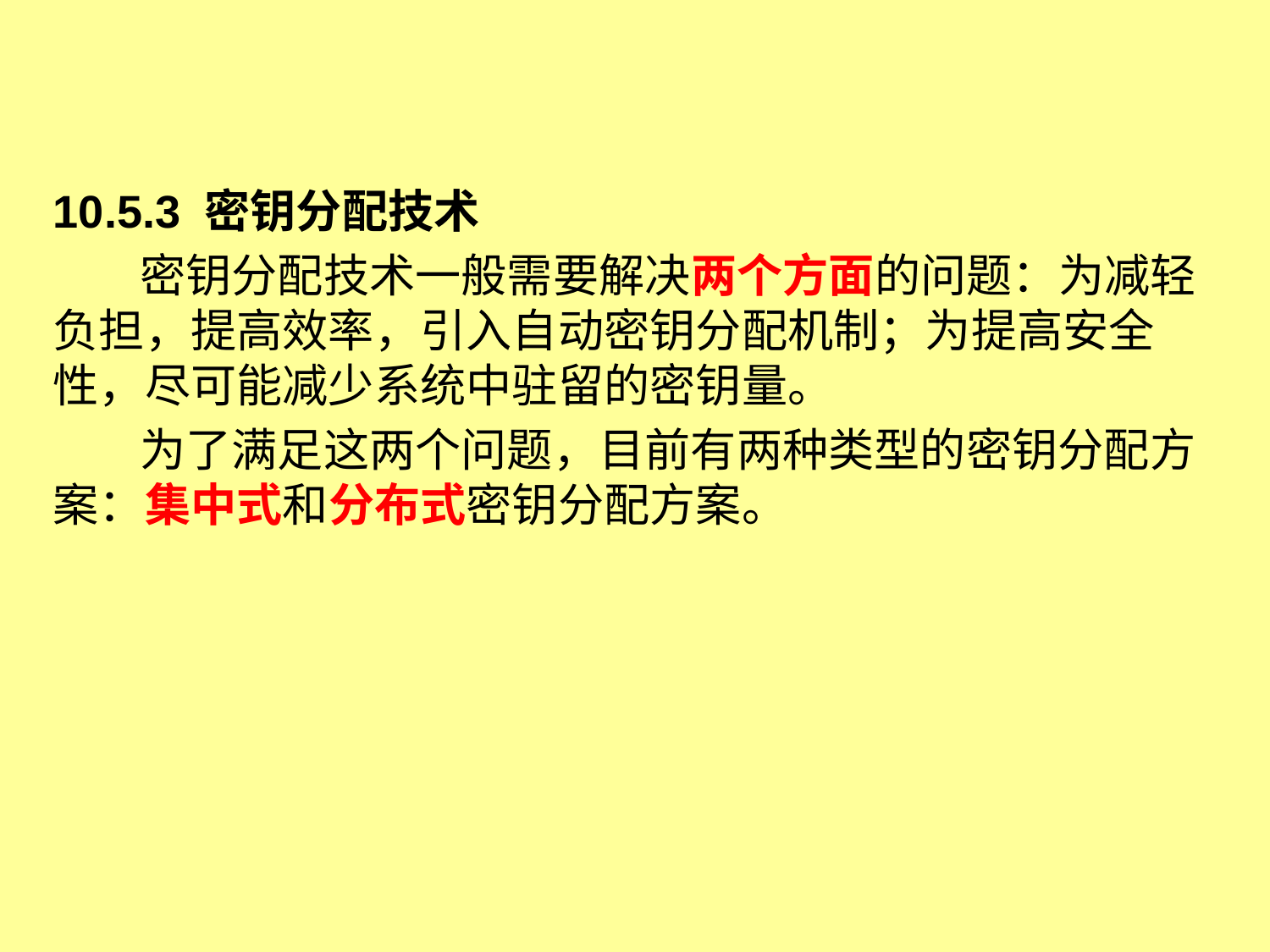

#
10.5.3 密钥分配技术
密钥分配技术一般需要解决两个方面的问题：为减轻负担，提高效率，引入自动密钥分配机制；为提高安全性，尽可能减少系统中驻留的密钥量。
为了满足这两个问题，目前有两种类型的密钥分配方案：集中式和分布式密钥分配方案。